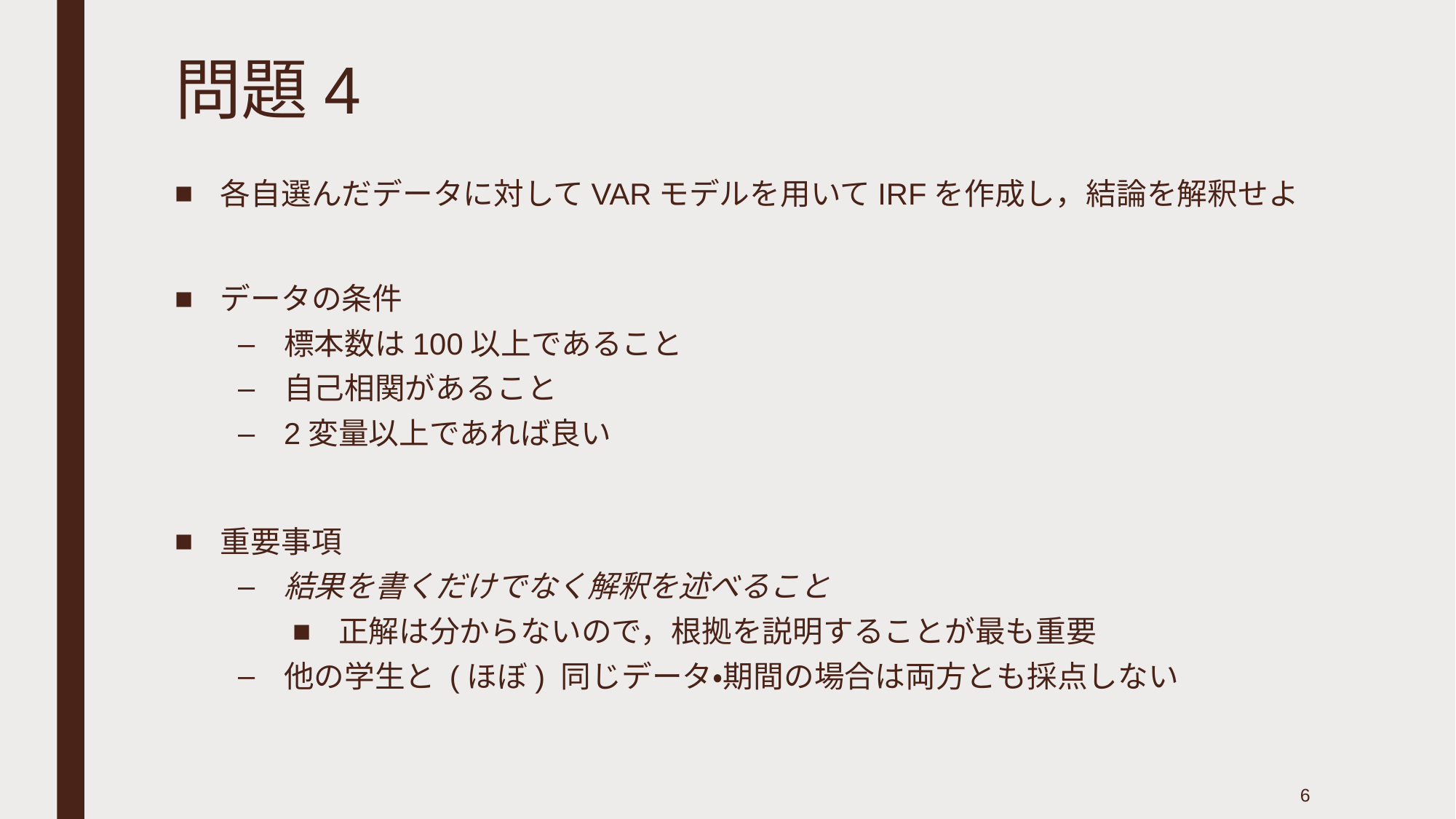

# 問題4
各自選んだデータに対してVARモデルを用いてIRFを作成し，結論を解釈せよ

データの条件
標本数は100以上であること
自己相関があること
2変量以上であれば良い

重要事項
結果を書くだけでなく解釈を述べること
正解は分からないので，根拠を説明することが最も重要
他の学生と (ほぼ) 同じデータ・期間の場合は両方とも採点しない
6